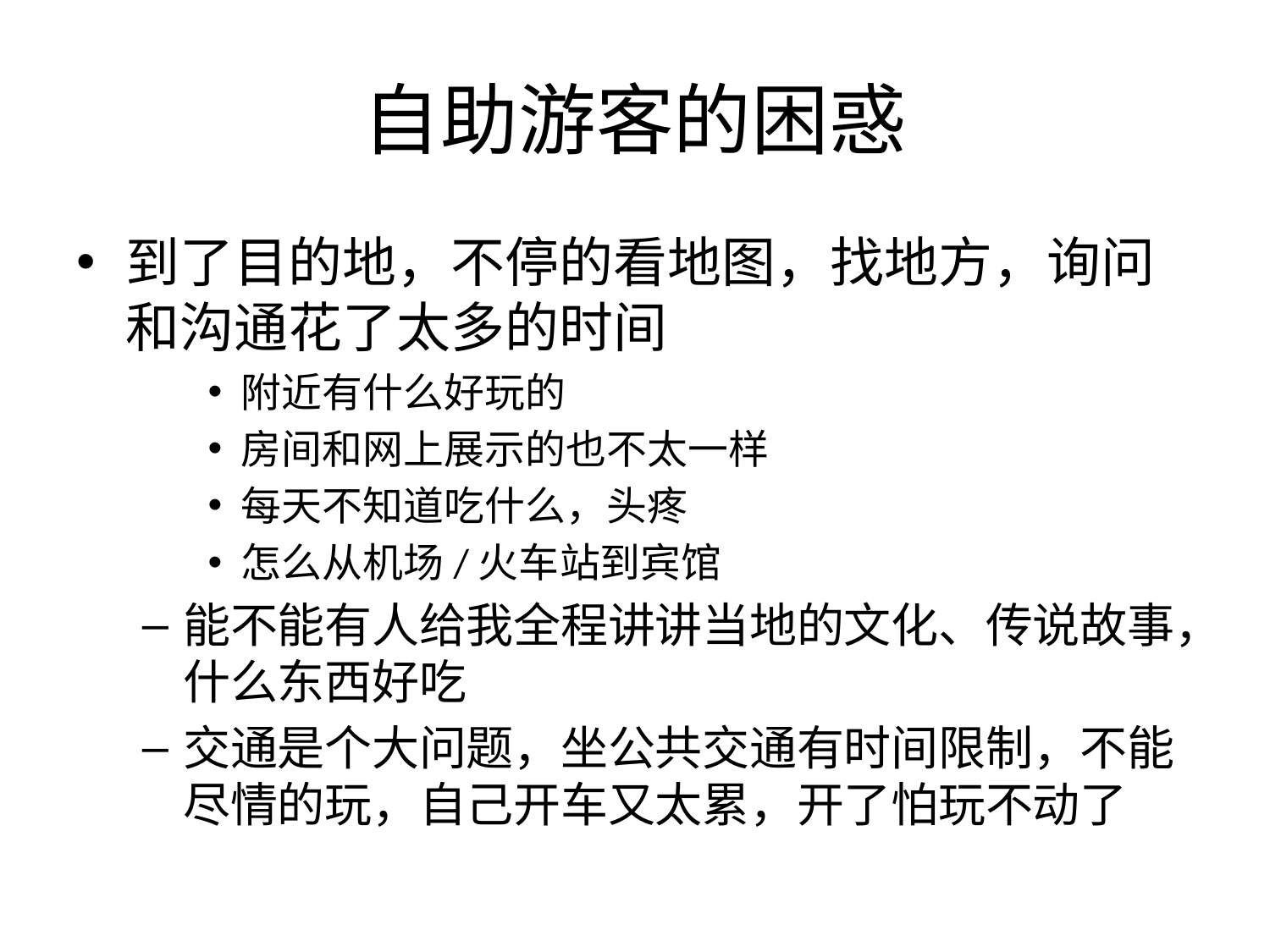

# 自助游客的困惑
到了目的地，不停的看地图，找地方，询问和沟通花了太多的时间
附近有什么好玩的
房间和网上展示的也不太一样
每天不知道吃什么，头疼
怎么从机场/火车站到宾馆
能不能有人给我全程讲讲当地的文化、传说故事，什么东西好吃
交通是个大问题，坐公共交通有时间限制，不能尽情的玩，自己开车又太累，开了怕玩不动了